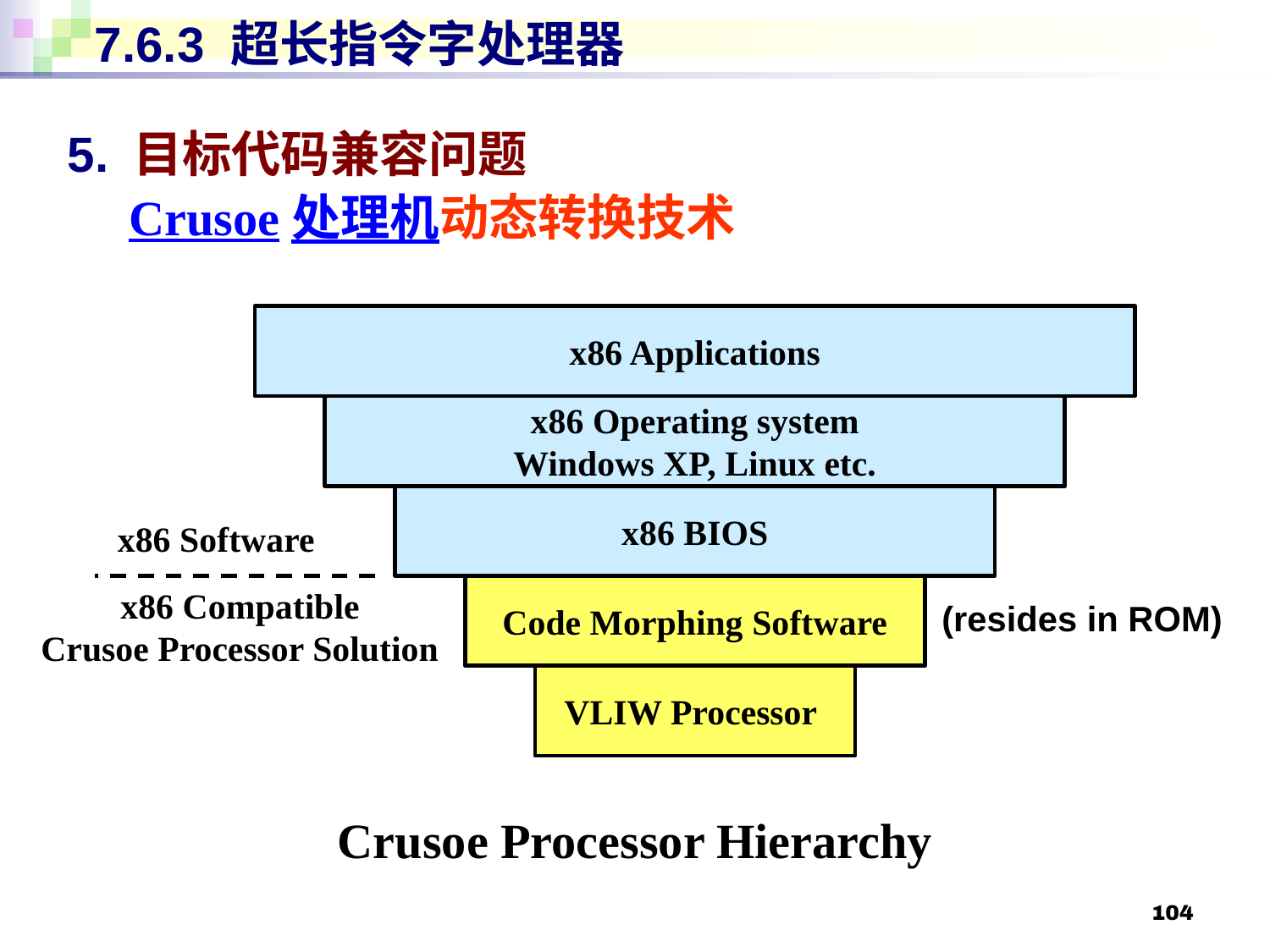

# 7.6.3 超长指令字处理器
5. 目标代码兼容问题
     Crusoe处理机动态转换技术
x86 Applications
x86 Operating system
Windows XP, Linux etc.
x86 BIOS
x86 Software
Code Morphing Software
x86 Compatible
Crusoe Processor Solution
(resides in ROM)
VLIW Processor
Crusoe Processor Hierarchy
104